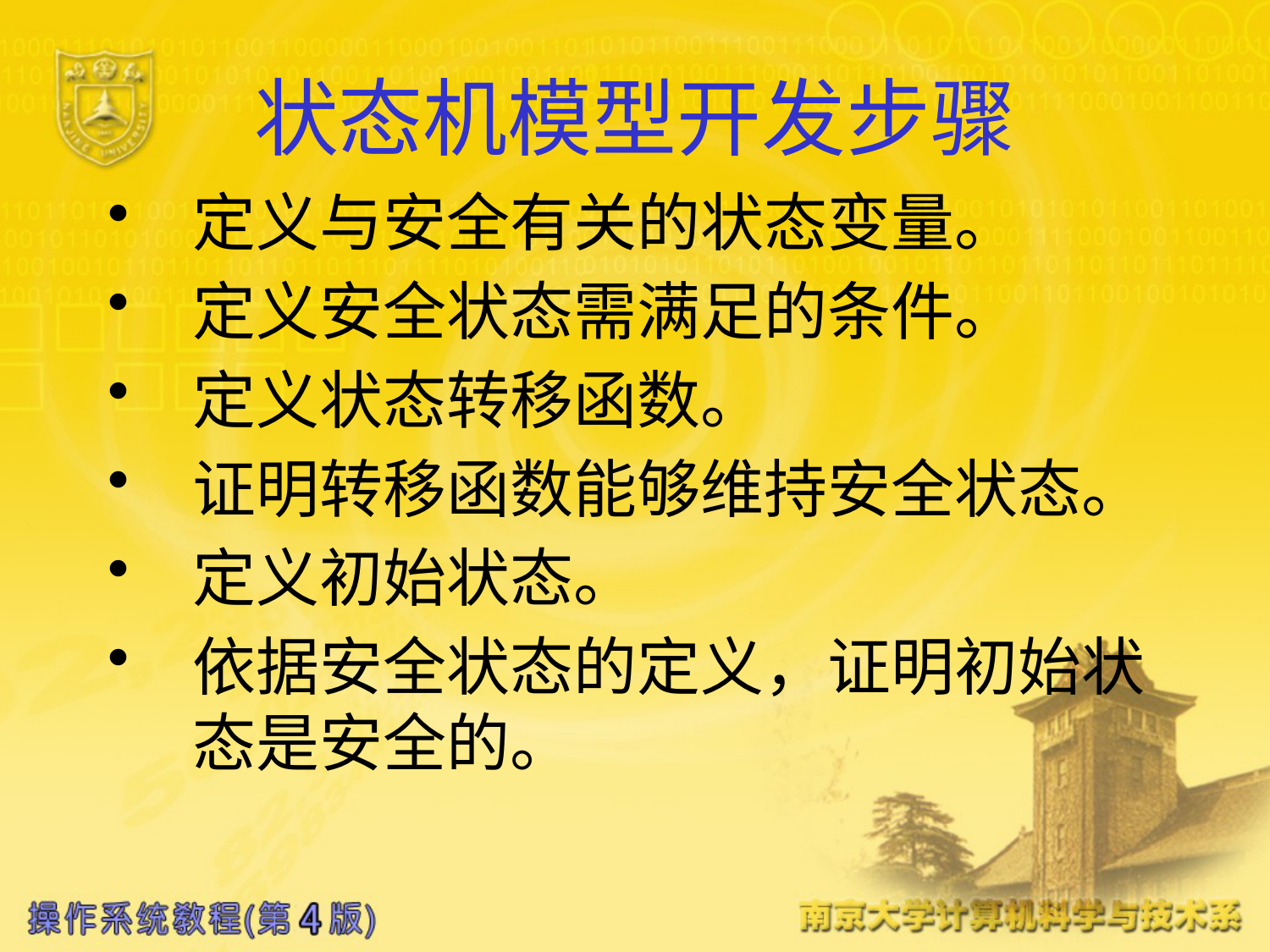

# 状态机模型开发步骤
定义与安全有关的状态变量。
定义安全状态需满足的条件。
定义状态转移函数。
证明转移函数能够维持安全状态。
定义初始状态。
依据安全状态的定义，证明初始状态是安全的。